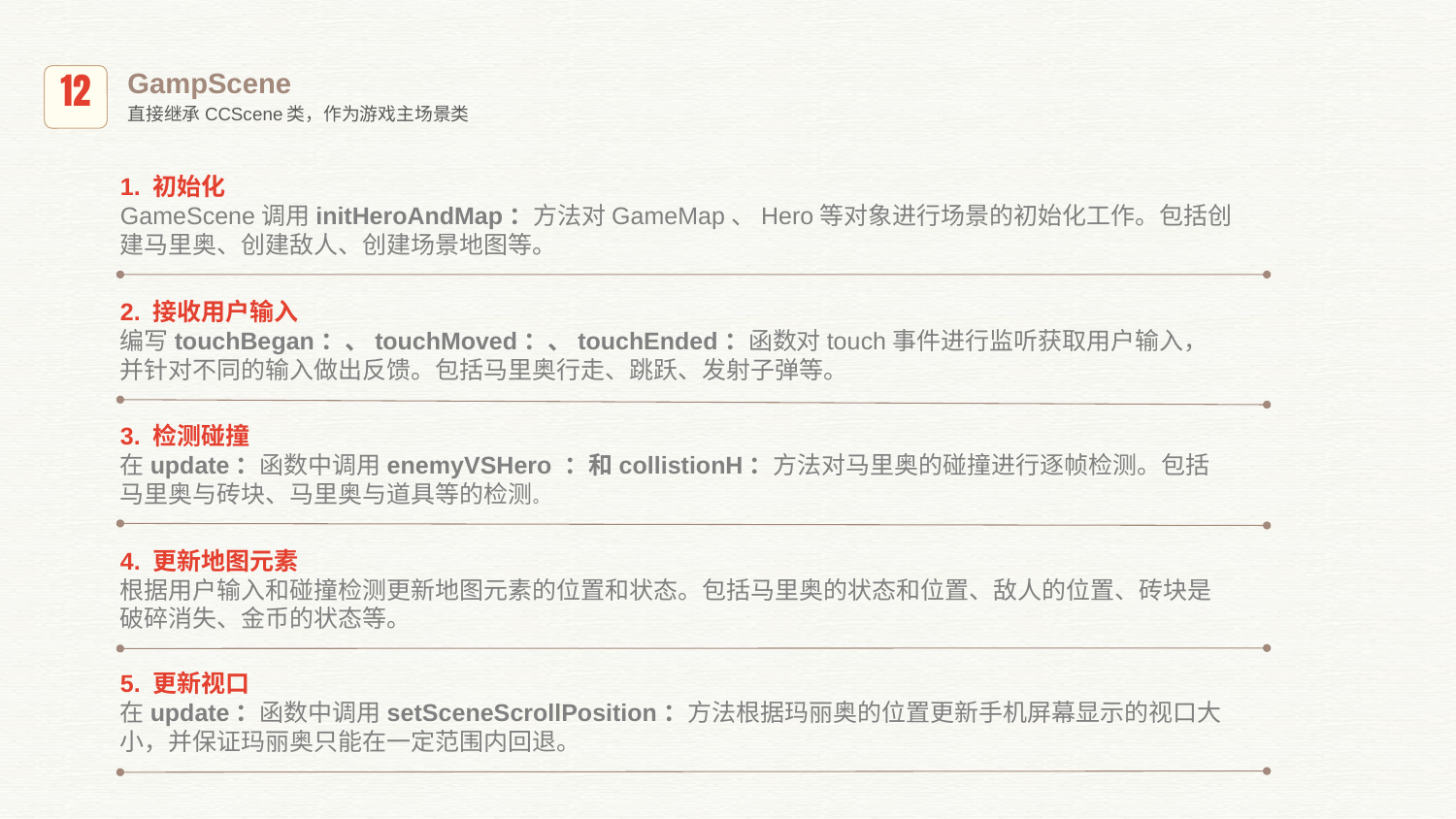

GampScene
直接继承CCScene类，作为游戏主场景类
1. 初始化
GameScene调用initHeroAndMap：方法对GameMap、Hero等对象进行场景的初始化工作。包括创建马里奥、创建敌人、创建场景地图等。

2. 接收用户输入
编写touchBegan：、touchMoved：、touchEnded：函数对touch事件进行监听获取用户输入，并针对不同的输入做出反馈。包括马里奥行走、跳跃、发射子弹等。

3. 检测碰撞
在update：函数中调用enemyVSHero ：和collistionH：方法对马里奥的碰撞进行逐帧检测。包括马里奥与砖块、马里奥与道具等的检测。

4. 更新地图元素
根据用户输入和碰撞检测更新地图元素的位置和状态。包括马里奥的状态和位置、敌人的位置、砖块是破碎消失、金币的状态等。

5. 更新视口
在update：函数中调用setSceneScrollPosition：方法根据玛丽奥的位置更新手机屏幕显示的视口大小，并保证玛丽奥只能在一定范围内回退。